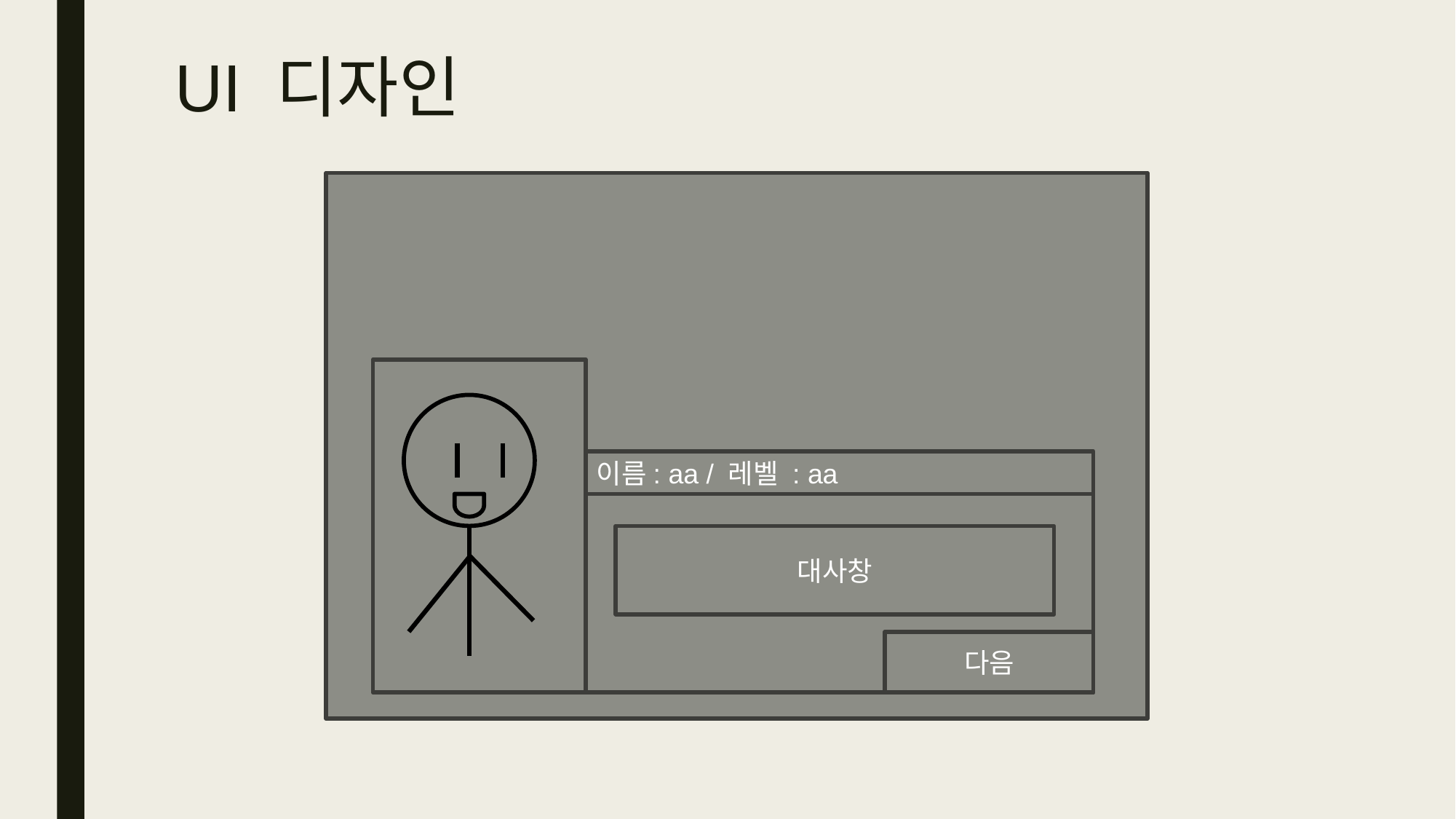

UI 디자인

이름: aa / 레벨 : aa

대사창
다음